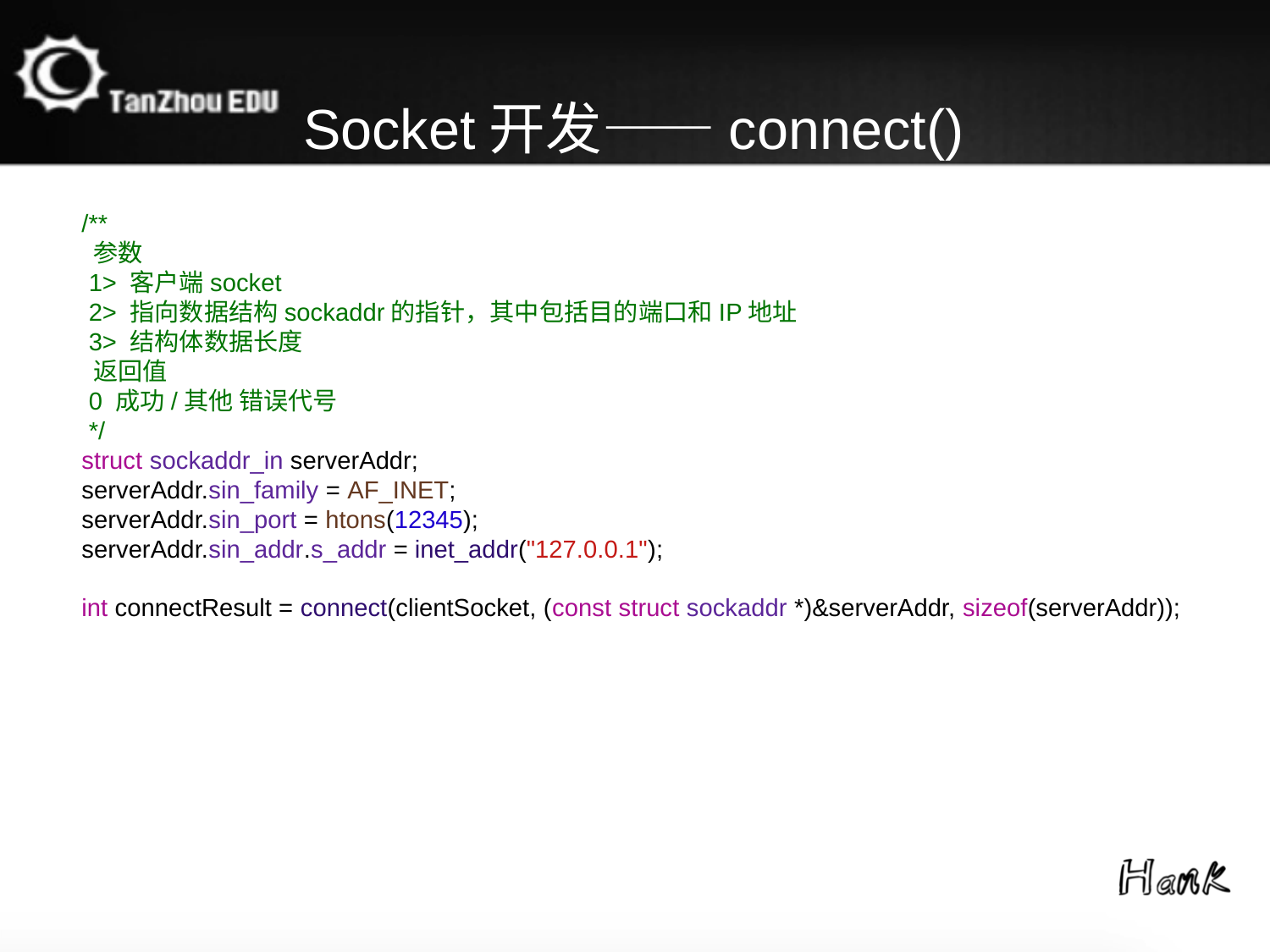

Socket开发——connect()
/**
 参数
 1> 客户端socket
 2> 指向数据结构sockaddr的指针，其中包括目的端口和IP地址
 3> 结构体数据长度
 返回值
 0 成功/其他 错误代号
 */
struct sockaddr_in serverAddr;
serverAddr.sin_family = AF_INET;
serverAddr.sin_port = htons(12345);
serverAddr.sin_addr.s_addr = inet_addr("127.0.0.1");

int connectResult = connect(clientSocket, (const struct sockaddr *)&serverAddr, sizeof(serverAddr));